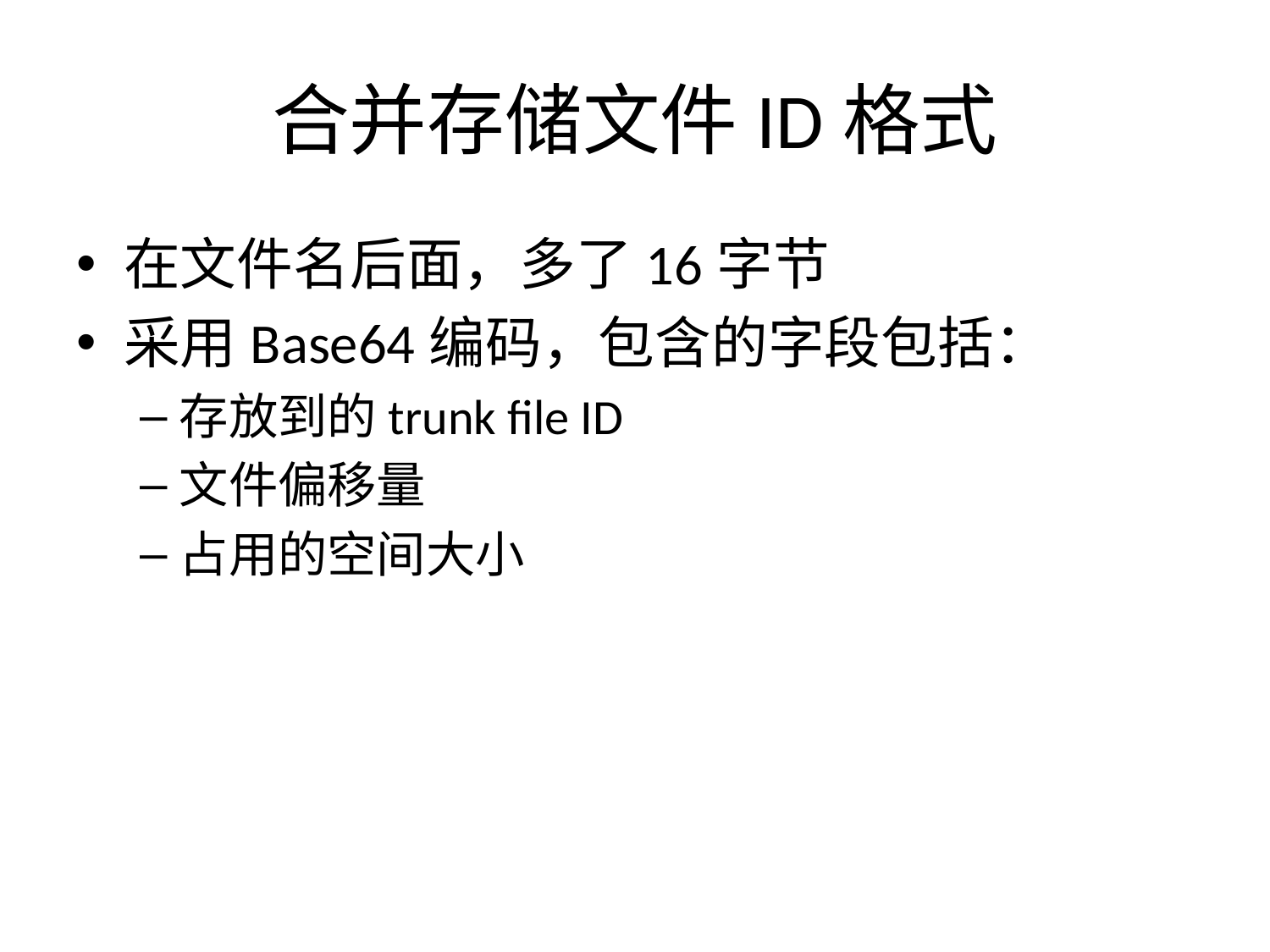

# 合并存储文件ID格式
在文件名后面，多了16字节
采用Base64编码，包含的字段包括：
存放到的trunk file ID
文件偏移量
占用的空间大小